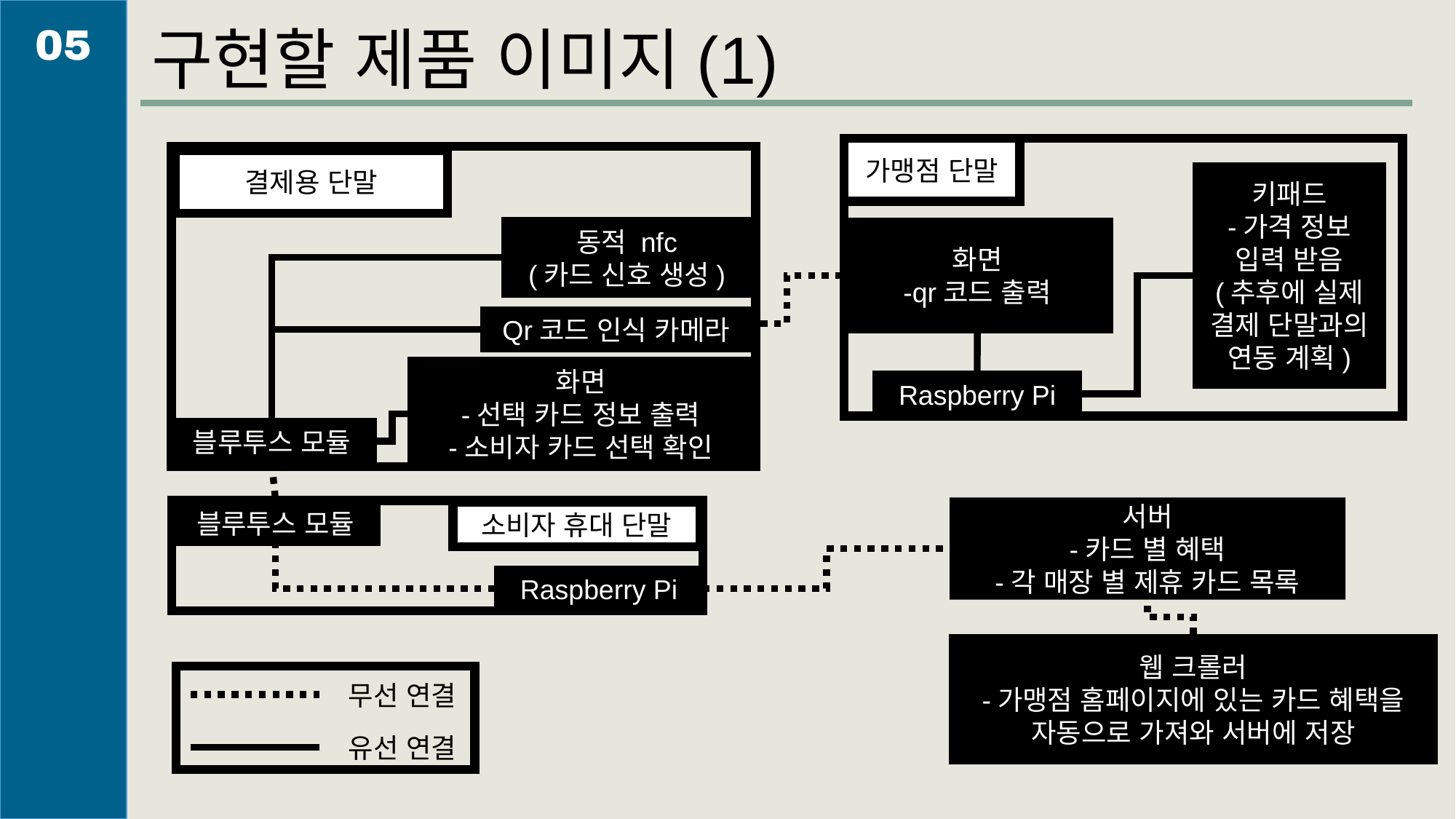

05
구현할 제품 이미지(1)
가맹점 단말

결제용 단말
키패드
-가격 정보 입력 받음
(추후에 실제 결제 단말과의 연동 계획)
동적 nfc
(카드 신호 생성)
화면
-qr코드 출력
Qr코드 인식 카메라
화면
-선택 카드 정보 출력
-소비자 카드 선택 확인
Raspberry Pi
블루투스 모듈
서버
-카드 별 혜택
-각 매장 별 제휴 카드 목록
블루투스 모듈

소비자 휴대 단말
Raspberry Pi
웹 크롤러
-가맹점 홈페이지에 있는 카드 혜택을 자동으로 가져와 서버에 저장

무선 연결
유선 연결